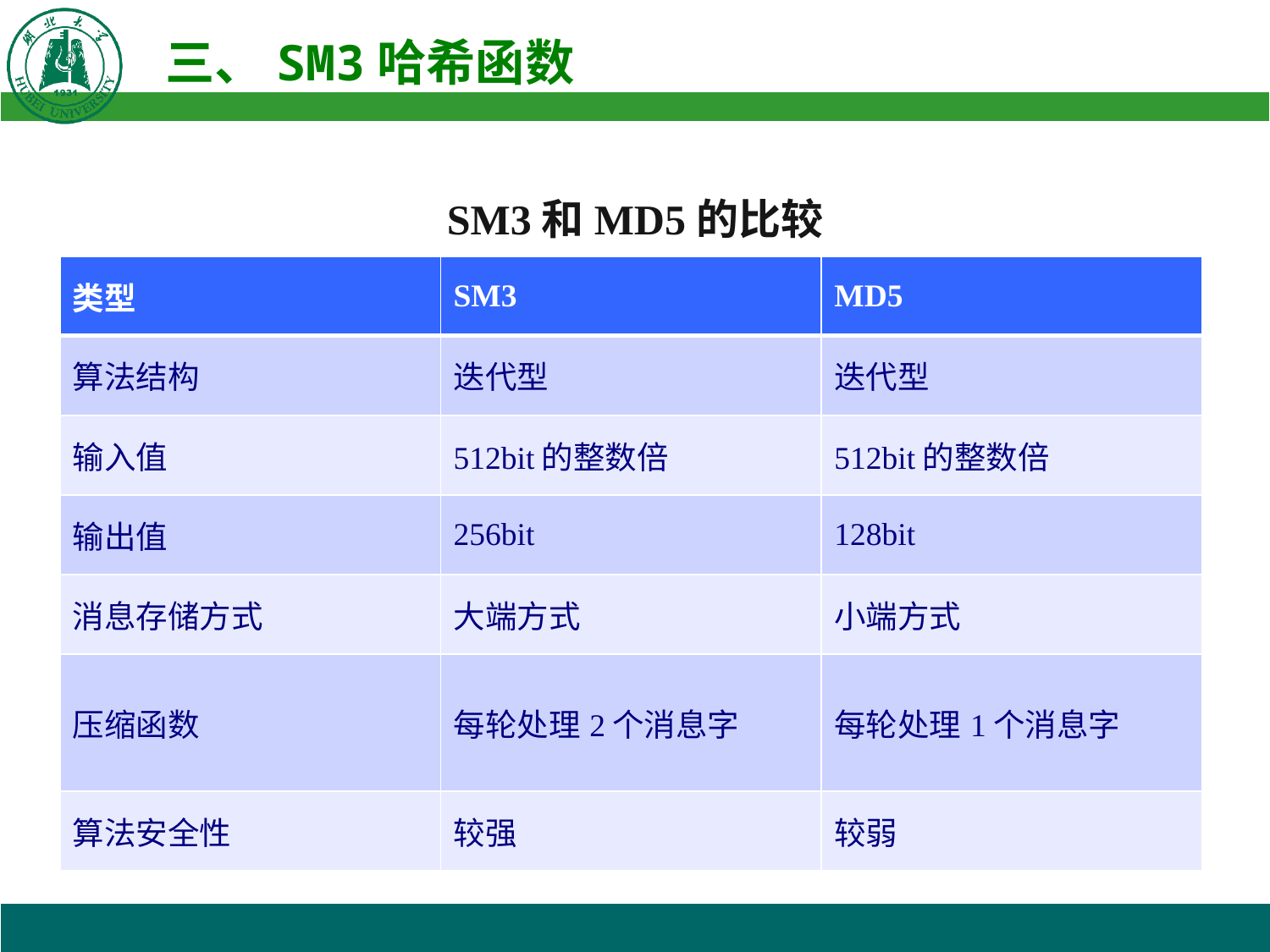

SM3和MD5的比较
| 类型 | SM3 | MD5 |
| --- | --- | --- |
| 算法结构 | 迭代型 | 迭代型 |
| 输入值 | 512bit的整数倍 | 512bit的整数倍 |
| 输出值 | 256bit | 128bit |
| 消息存储方式 | 大端方式 | 小端方式 |
| 压缩函数 | 每轮处理2个消息字 | 每轮处理1个消息字 |
| 算法安全性 | 较强 | 较弱 |